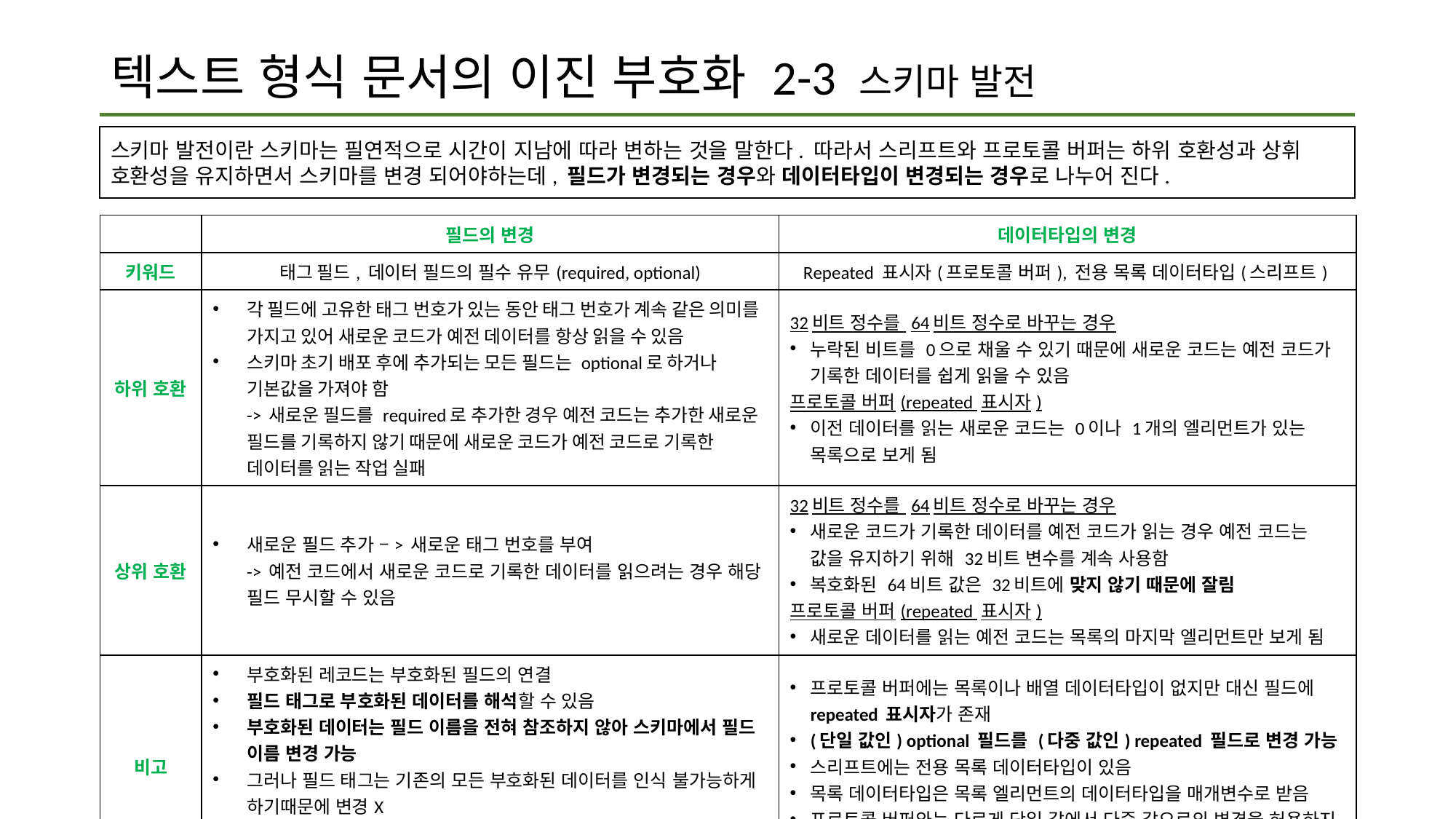

# 텍스트 형식 문서의 이진 부호화 2-3 스키마 발전
스키마 발전이란 스키마는 필연적으로 시간이 지남에 따라 변하는 것을 말한다. 따라서 스리프트와 프로토콜 버퍼는 하위 호환성과 상휘 호환성을 유지하면서 스키마를 변경 되어야하는데, 필드가 변경되는 경우와 데이터타입이 변경되는 경우로 나누어 진다.
|  | 필드의 변경 | 데이터타입의 변경 |
| --- | --- | --- |
| 키워드 | 태그 필드, 데이터 필드의 필수 유무(required, optional) | Repeated 표시자(프로토콜 버퍼), 전용 목록 데이터타입(스리프트) |
| 하위 호환 | 각 필드에 고유한 태그 번호가 있는 동안 태그 번호가 계속 같은 의미를 가지고 있어 새로운 코드가 예전 데이터를 항상 읽을 수 있음 스키마 초기 배포 후에 추가되는 모든 필드는 optional로 하거나 기본값을 가져야 함 -> 새로운 필드를 required로 추가한 경우 예전 코드는 추가한 새로운 필드를 기록하지 않기 때문에 새로운 코드가 예전 코드로 기록한 데이터를 읽는 작업 실패 | 32비트 정수를 64비트 정수로 바꾸는 경우 누락된 비트를 0으로 채울 수 있기 때문에 새로운 코드는 예전 코드가 기록한 데이터를 쉽게 읽을 수 있음 프로토콜 버퍼(repeated 표시자) 이전 데이터를 읽는 새로운 코드는 0이나 1개의 엘리먼트가 있는 목록으로 보게 됨 |
| 상위 호환 | 새로운 필드 추가 –> 새로운 태그 번호를 부여 -> 예전 코드에서 새로운 코드로 기록한 데이터를 읽으려는 경우 해당 필드 무시할 수 있음 | 32비트 정수를 64비트 정수로 바꾸는 경우 새로운 코드가 기록한 데이터를 예전 코드가 읽는 경우 예전 코드는 값을 유지하기 위해 32비트 변수를 계속 사용함 복호화된 64비트 값은 32비트에 맞지 않기 때문에 잘림 프로토콜 버퍼(repeated 표시자) 새로운 데이터를 읽는 예전 코드는 목록의 마지막 엘리먼트만 보게 됨 |
| 비고 | 부호화된 레코드는 부호화된 필드의 연결 필드 태그로 부호화된 데이터를 해석할 수 있음 부호화된 데이터는 필드 이름을 전혀 참조하지 않아 스키마에서 필드 이름 변경 가능 그러나 필드 태그는 기존의 모든 부호화된 데이터를 인식 불가능하게 하기때문에 변경X 필드를 삭제하는 경우는 Optional 필드만 삭제할 수 있고, 같은 태그 번호는 절대 다시 사용할 수 없다 | 프로토콜 버퍼에는 목록이나 배열 데이터타입이 없지만 대신 필드에 repeated 표시자가 존재 (단일 값인) optional 필드를 (다중 값인) repeated 필드로 변경 가능 스리프트에는 전용 목록 데이터타입이 있음 목록 데이터타입은 목록 엘리먼트의 데이터타입을 매개변수로 받음 프로토콜 버퍼와는 다르게 단일 값에서 다중 값으로의 변경을 허용하지 않지만 중첩된 목록을 지원한다는 장점이 존재 |